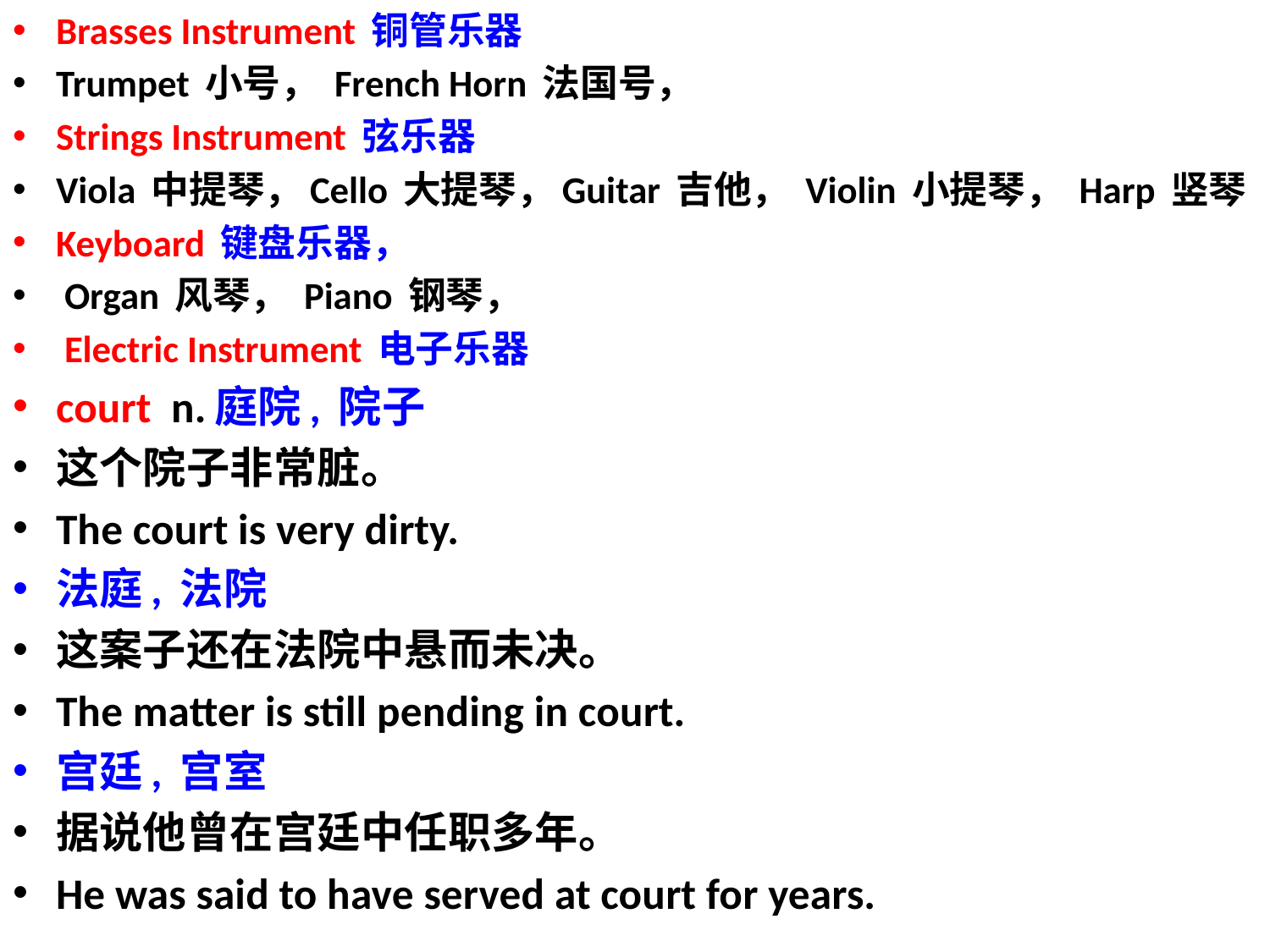

Brasses Instrument 铜管乐器
Trumpet 小号， French Horn 法国号，
Strings Instrument 弦乐器
Viola 中提琴，Cello 大提琴，Guitar 吉他， Violin 小提琴， Harp 竖琴
Keyboard 键盘乐器，
 Organ 风琴， Piano 钢琴，
 Electric Instrument 电子乐器
court  n.庭院, 院子
这个院子非常脏。
The court is very dirty.
法庭, 法院
这案子还在法院中悬而未决。
The matter is still pending in court.
宫廷, 宫室
据说他曾在宫廷中任职多年。
He was said to have served at court for years.